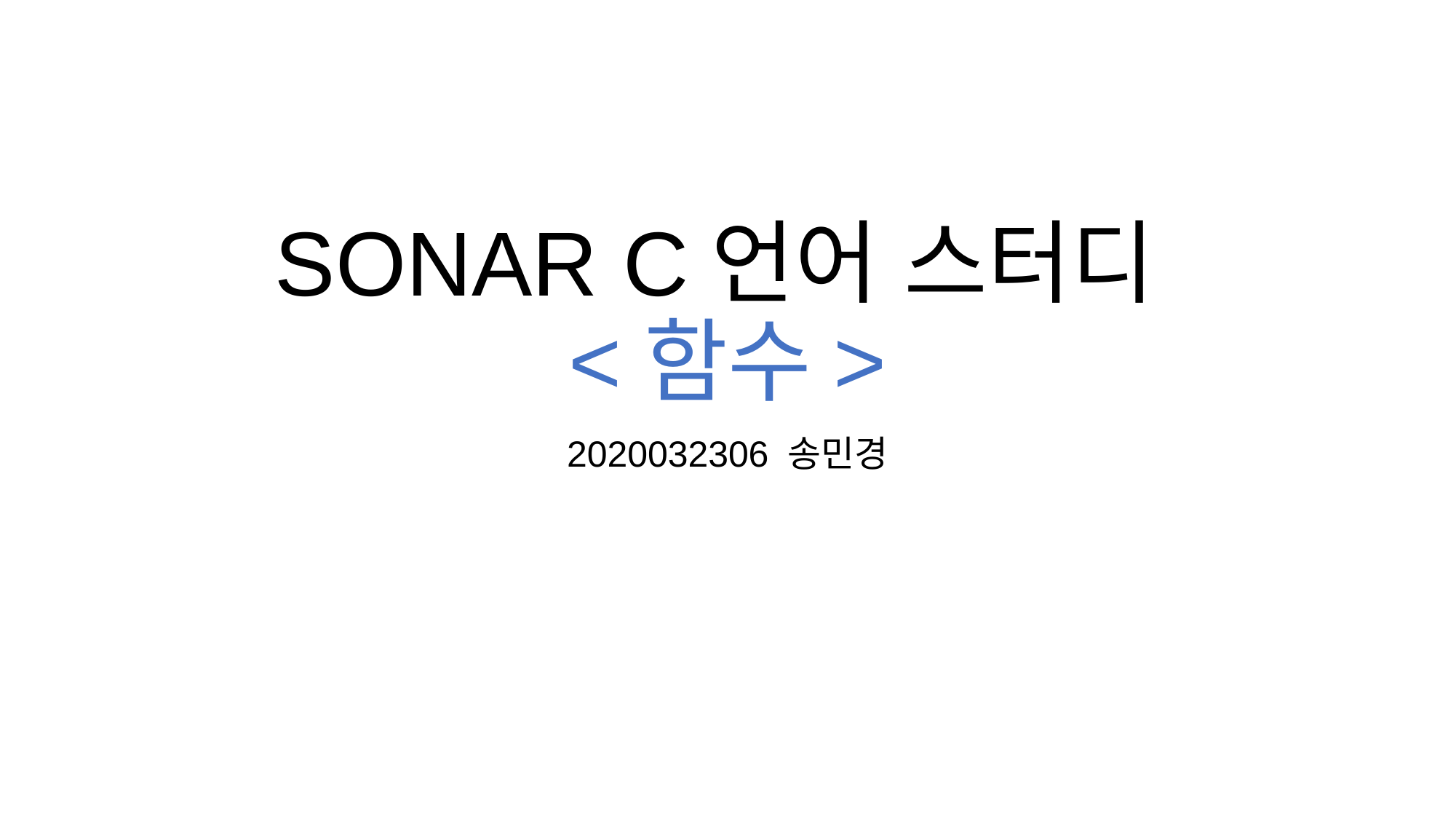

# SONAR C언어 스터디 <함수>
2020032306 송민경